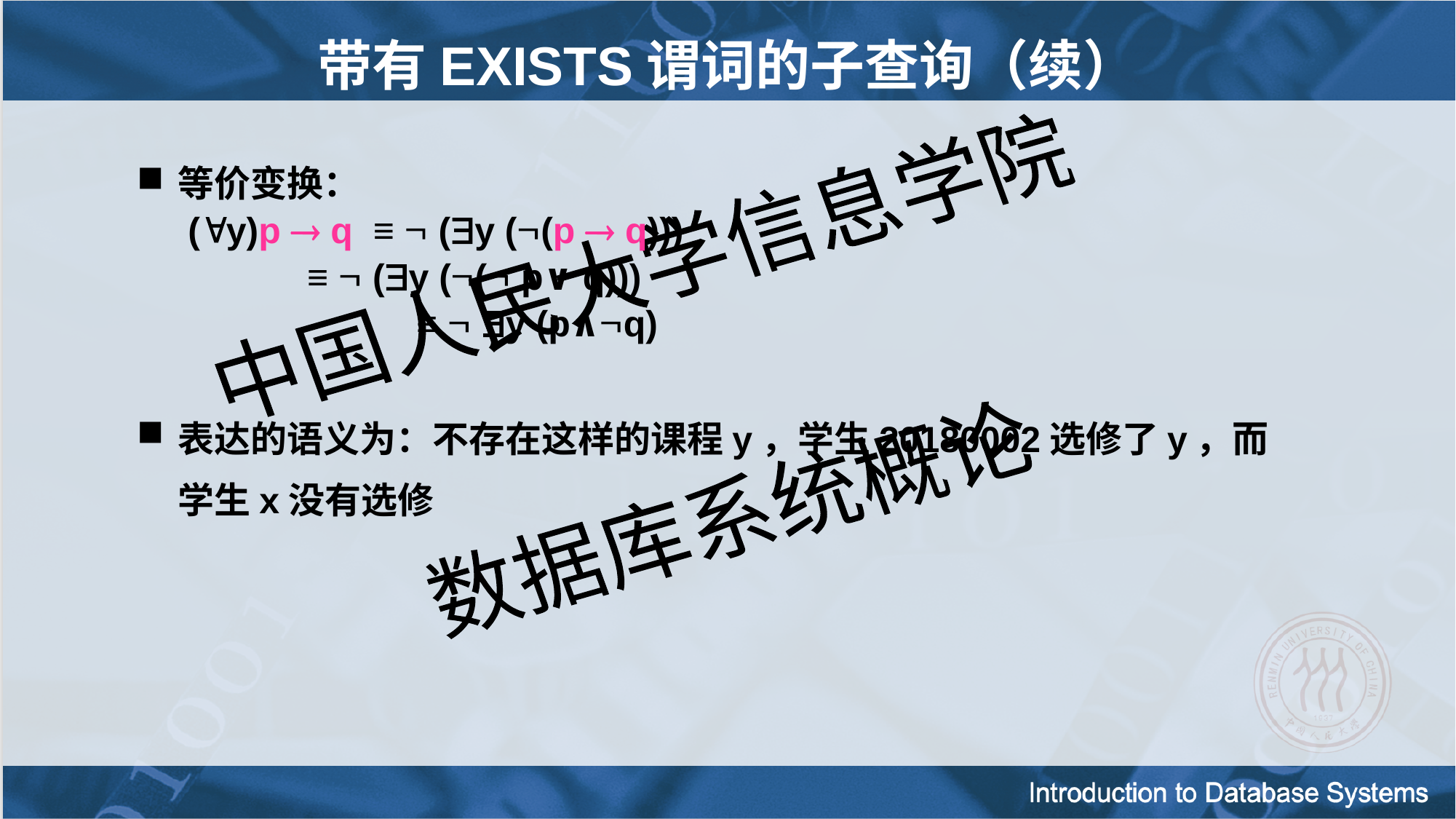

带有EXISTS谓词的子查询（续）
等价变换：
    	 (∀y)p → q  ≡ ¬ (∃y (¬(p → q)))
              	  ≡ ¬ (∃y (¬(¬ p∨ q)))
               	  ≡ ¬ ∃y (p∧¬q)

表达的语义为：不存在这样的课程y，学生20180002选修了y，而学生x没有选修